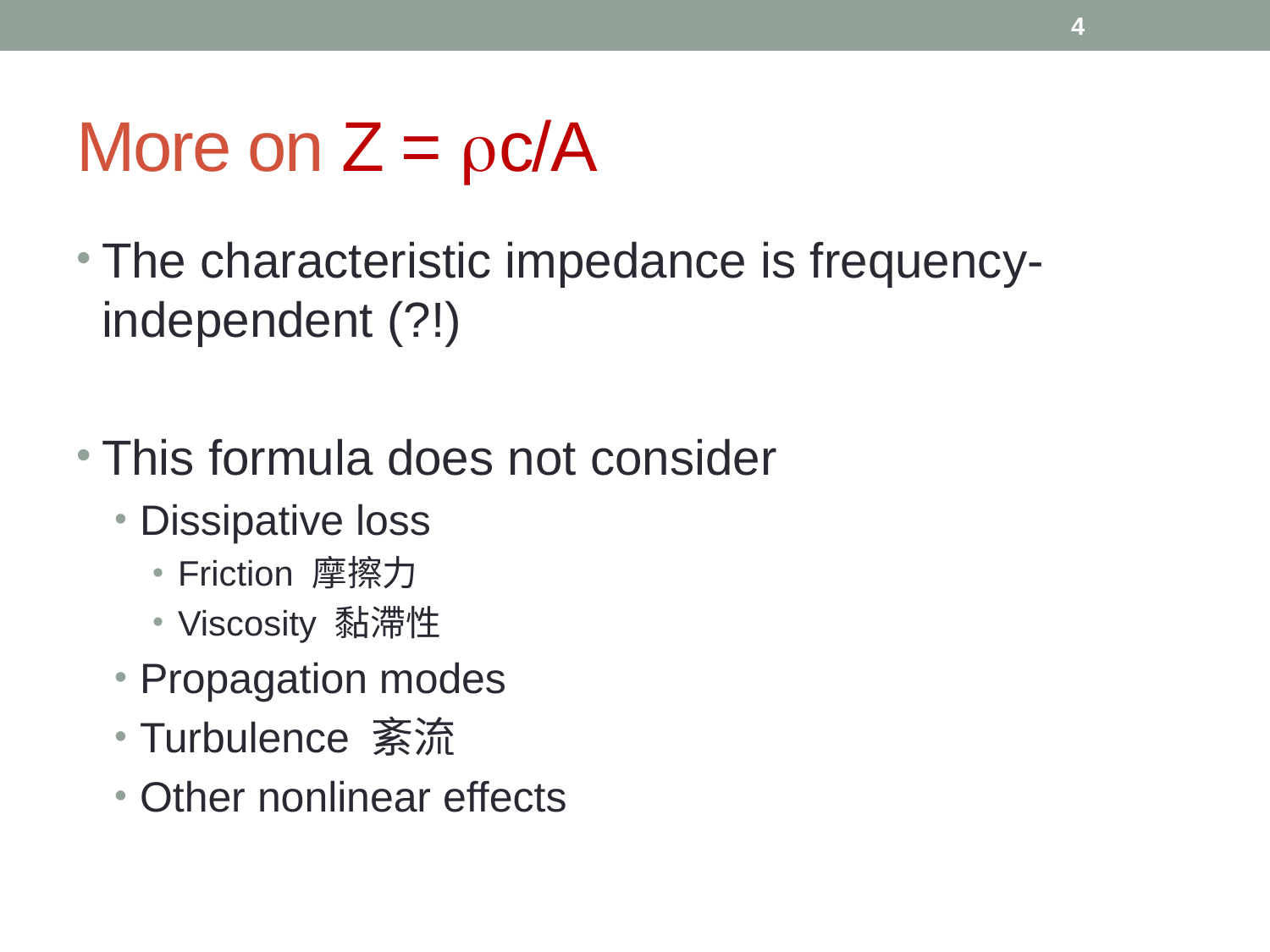

4
# More on Z = ρc/A
The characteristic impedance is frequency-independent (?!)

This formula does not consider
Dissipative loss
Friction 摩擦力
Viscosity 黏滯性
Propagation modes
Turbulence 紊流
Other nonlinear effects